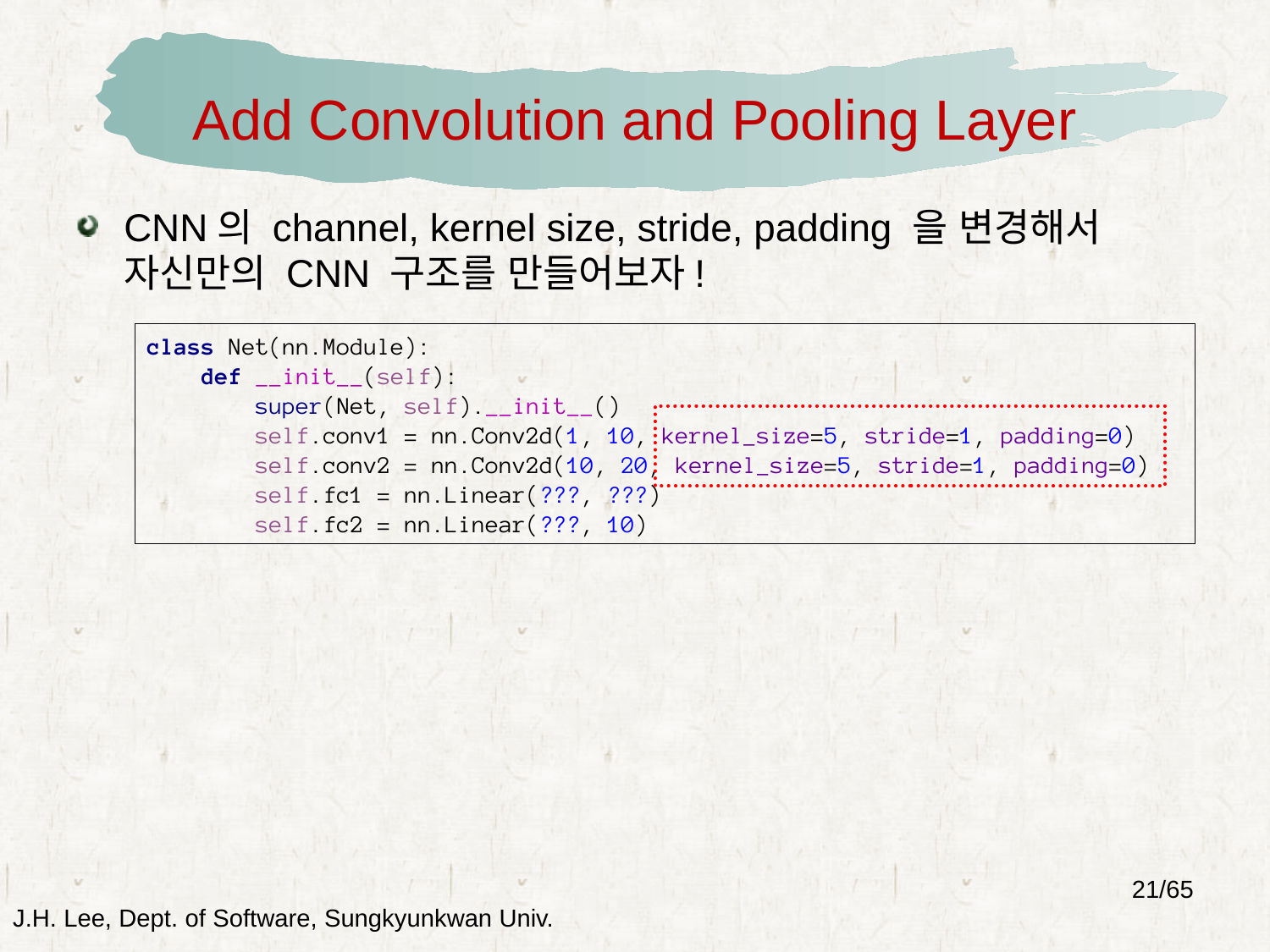

# Add Convolution and Pooling Layer
CNN의 channel, kernel size, stride, padding 을 변경해서 자신만의 CNN 구조를 만들어보자!
class Net(nn.Module):
    def __init__(self):
        super(Net, self).__init__()
        self.conv1 = nn.Conv2d(1, 10, kernel_size=5, stride=1, padding=0)
        self.conv2 = nn.Conv2d(10, 20, kernel_size=5, stride=1, padding=0)
        self.fc1 = nn.Linear(???, ???)
        self.fc2 = nn.Linear(???, 10)

21/65
J.H. Lee, Dept. of Software, Sungkyunkwan Univ.